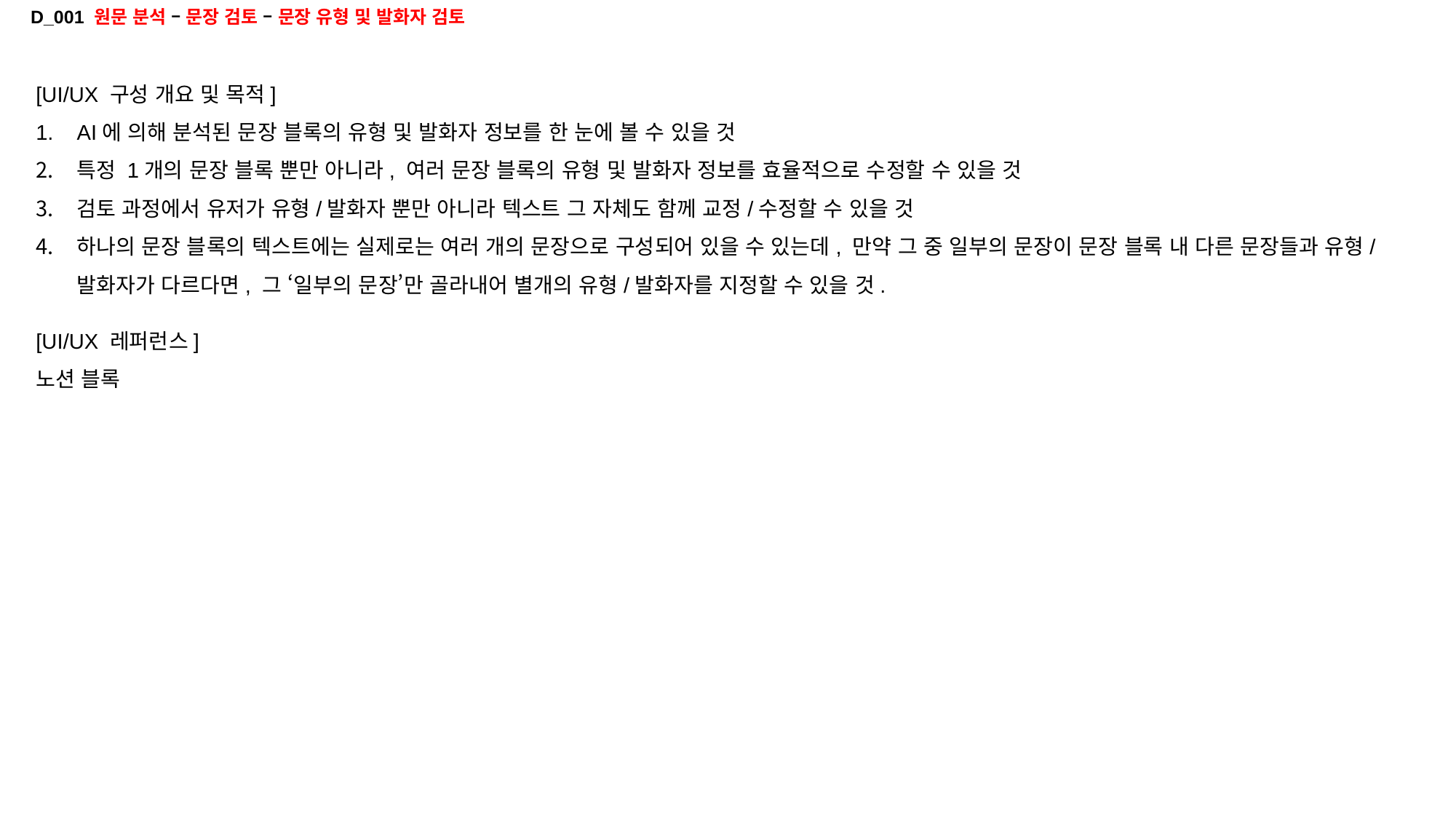

D_001 원문 분석 – 문장 검토 – 문장 유형 및 발화자 검토
[UI/UX 구성 개요 및 목적]
AI에 의해 분석된 문장 블록의 유형 및 발화자 정보를 한 눈에 볼 수 있을 것
특정 1개의 문장 블록 뿐만 아니라, 여러 문장 블록의 유형 및 발화자 정보를 효율적으로 수정할 수 있을 것
검토 과정에서 유저가 유형/발화자 뿐만 아니라 텍스트 그 자체도 함께 교정/수정할 수 있을 것
하나의 문장 블록의 텍스트에는 실제로는 여러 개의 문장으로 구성되어 있을 수 있는데, 만약 그 중 일부의 문장이 문장 블록 내 다른 문장들과 유형/발화자가 다르다면, 그 ‘일부의 문장’만 골라내어 별개의 유형/발화자를 지정할 수 있을 것.
[UI/UX 레퍼런스]
노션 블록